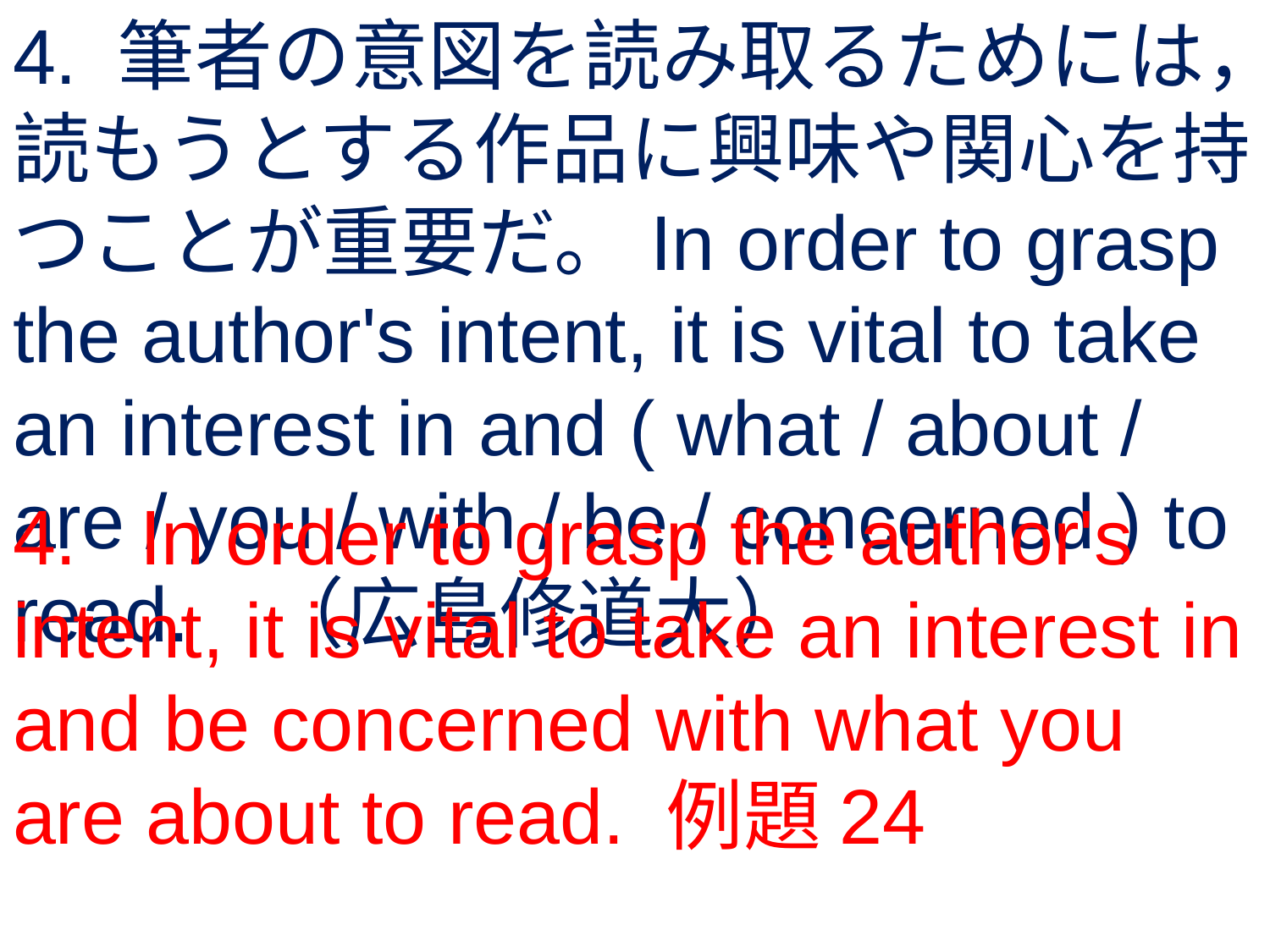

# 4. 筆者の意図を読み取るためには，読もうとする作品に興味や関心を持つことが重要だ。In order to grasp the author's intent, it is vital to take an interest in and ( what / about / are / you / with / be / concerned ) to read.	（広島修道大）
4.	In order to grasp the author's intent, it is vital to take an interest in and be concerned with what you are about to read. 例題24